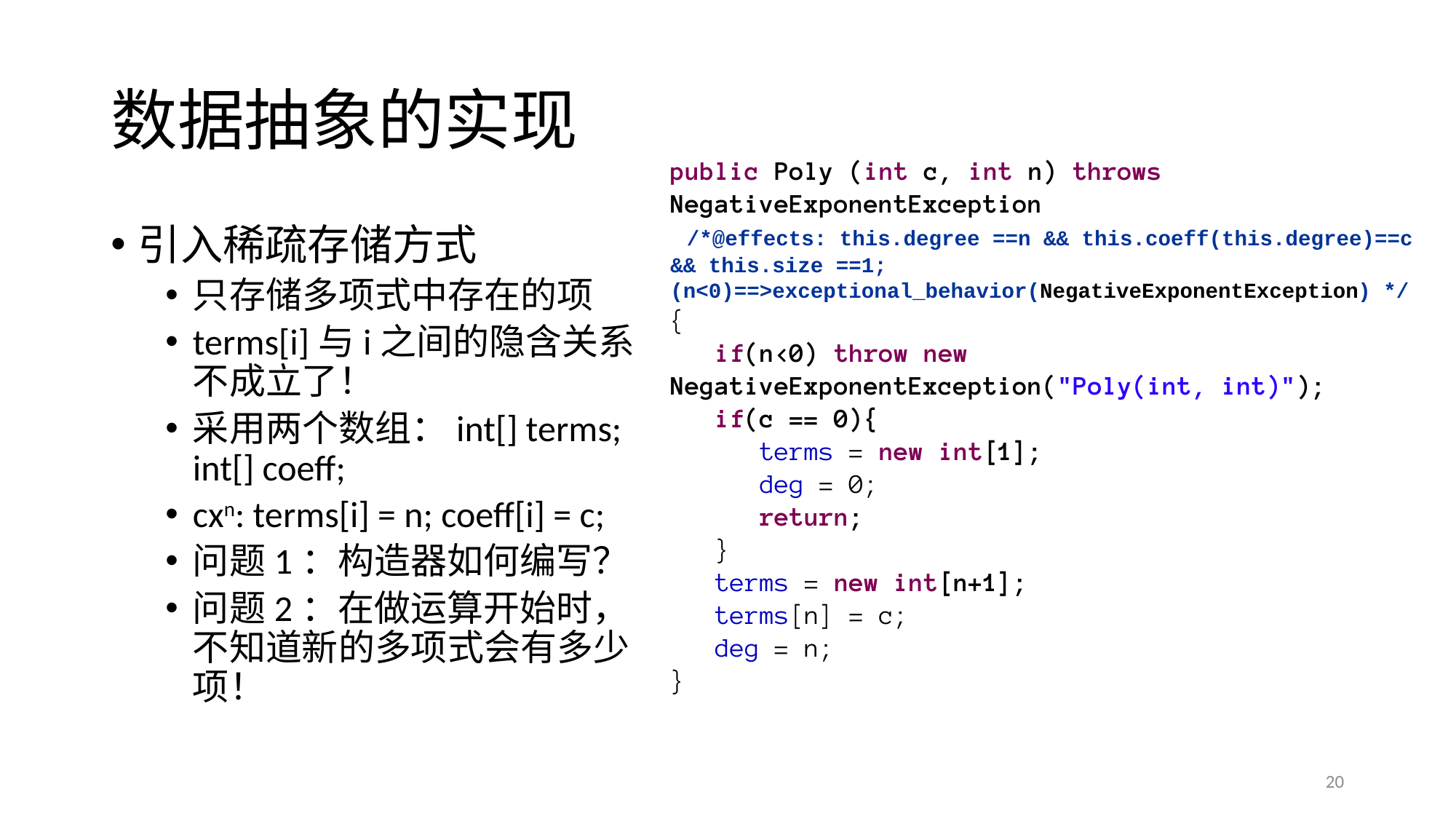

# 数据抽象的实现
public Poly (int c, int n) throws NegativeExponentException
 /*@effects: this.degree ==n && this.coeff(this.degree)==c && this.size ==1;
(n<0)==>exceptional_behavior(NegativeExponentException) */
{
   if(n<0) throw new  NegativeExponentException("Poly(int, int)");
   if(c == 0){
      terms = new int[1];
      deg = 0;
      return;
   }
   terms = new int[n+1];
   terms[n] = c;
   deg = n;
}
引入稀疏存储方式
只存储多项式中存在的项
terms[i]与i之间的隐含关系不成立了！
采用两个数组：int[] terms; int[] coeff;
cxn: terms[i] = n; coeff[i] = c;
问题1：构造器如何编写？
问题2：在做运算开始时，不知道新的多项式会有多少项！
20